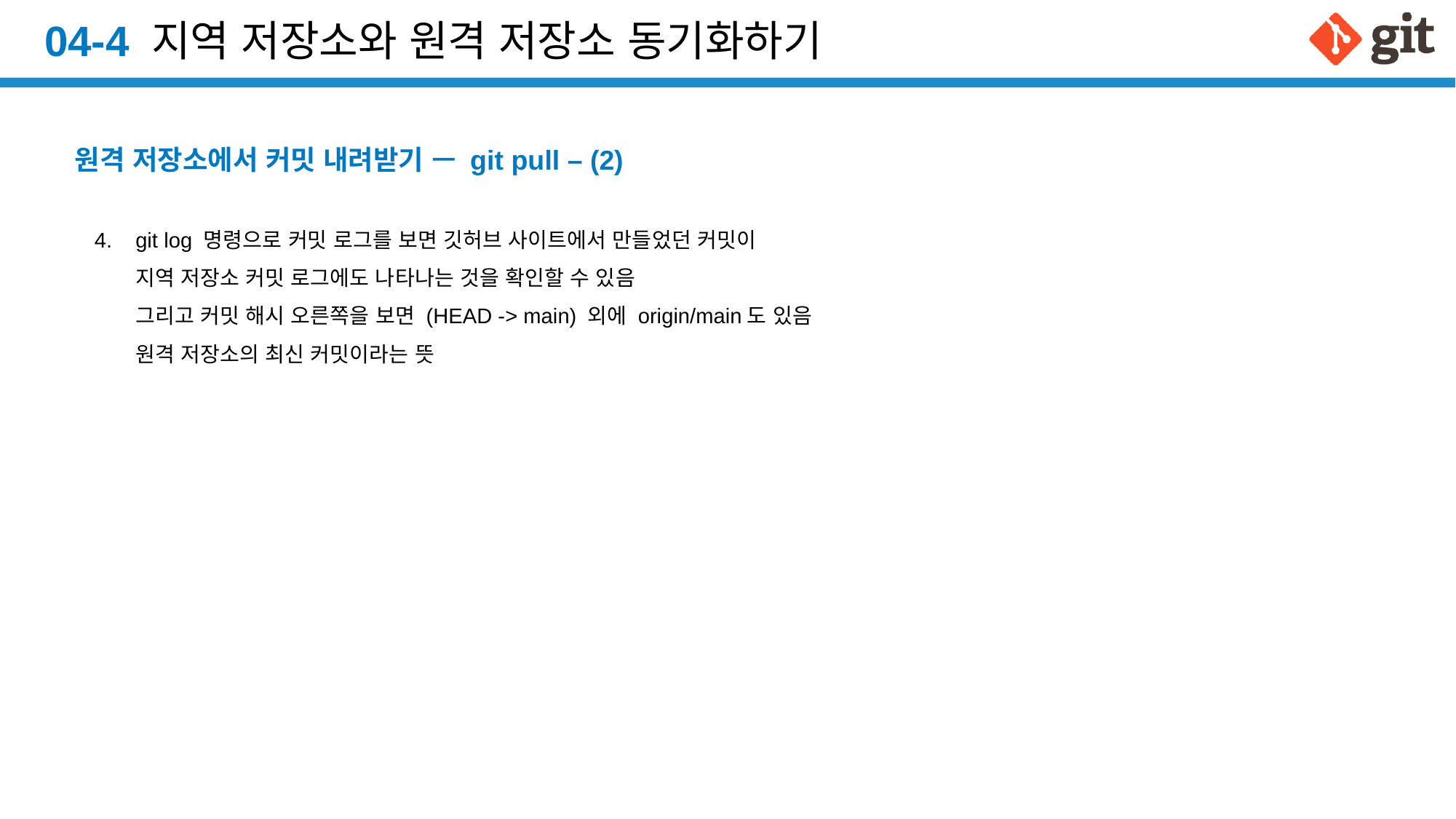

# 04-4 지역 저장소와 원격 저장소 동기화하기
원격 저장소에서 커밋 내려받기 — git pull – (2)
git log 명령으로 커밋 로그를 보면 깃허브 사이트에서 만들었던 커밋이
지역 저장소 커밋 로그에도 나타나는 것을 확인할 수 있음
그리고 커밋 해시 오른쪽을 보면 (HEAD -> main) 외에 origin/main도 있음
원격 저장소의 최신 커밋이라는 뜻